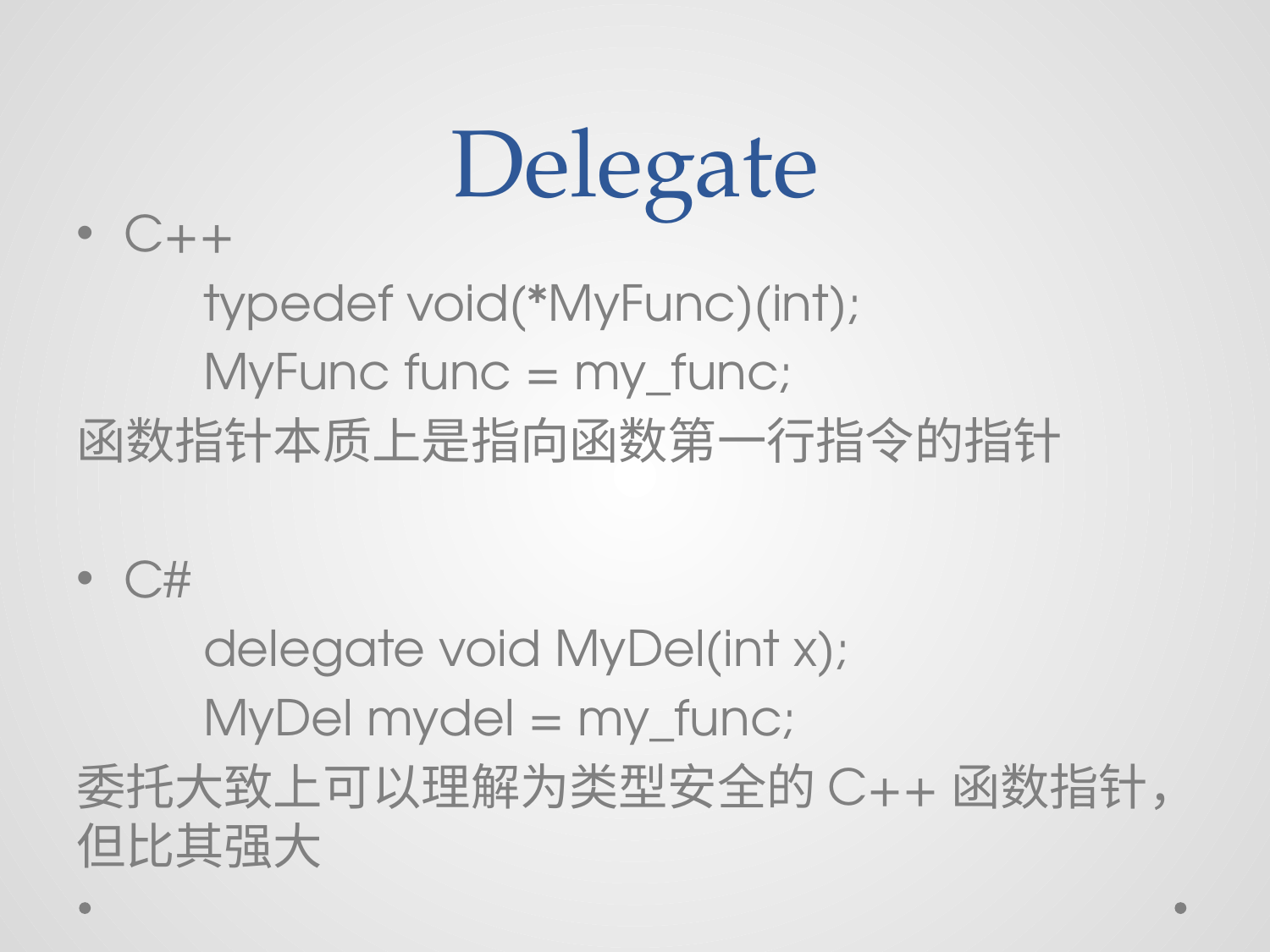

# Delegate
C++
	typedef void(*MyFunc)(int);
	MyFunc func = my_func;
函数指针本质上是指向函数第一行指令的指针

C#
	delegate void MyDel(int x);
	MyDel mydel = my_func;
委托大致上可以理解为类型安全的C++函数指针，但比其强大